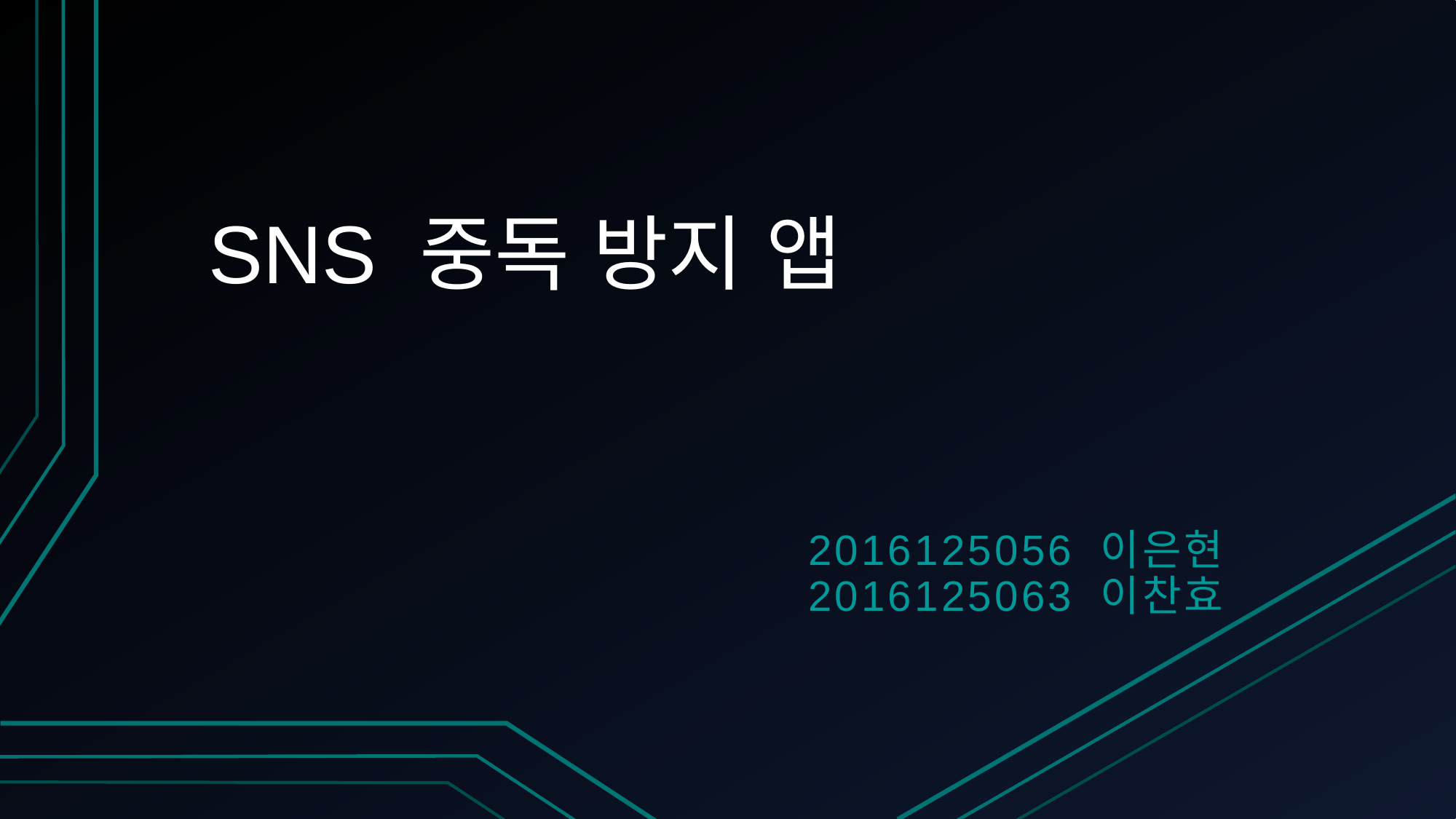

# SNS 중독 방지 앱
2016125056 이은현
2016125063 이찬효